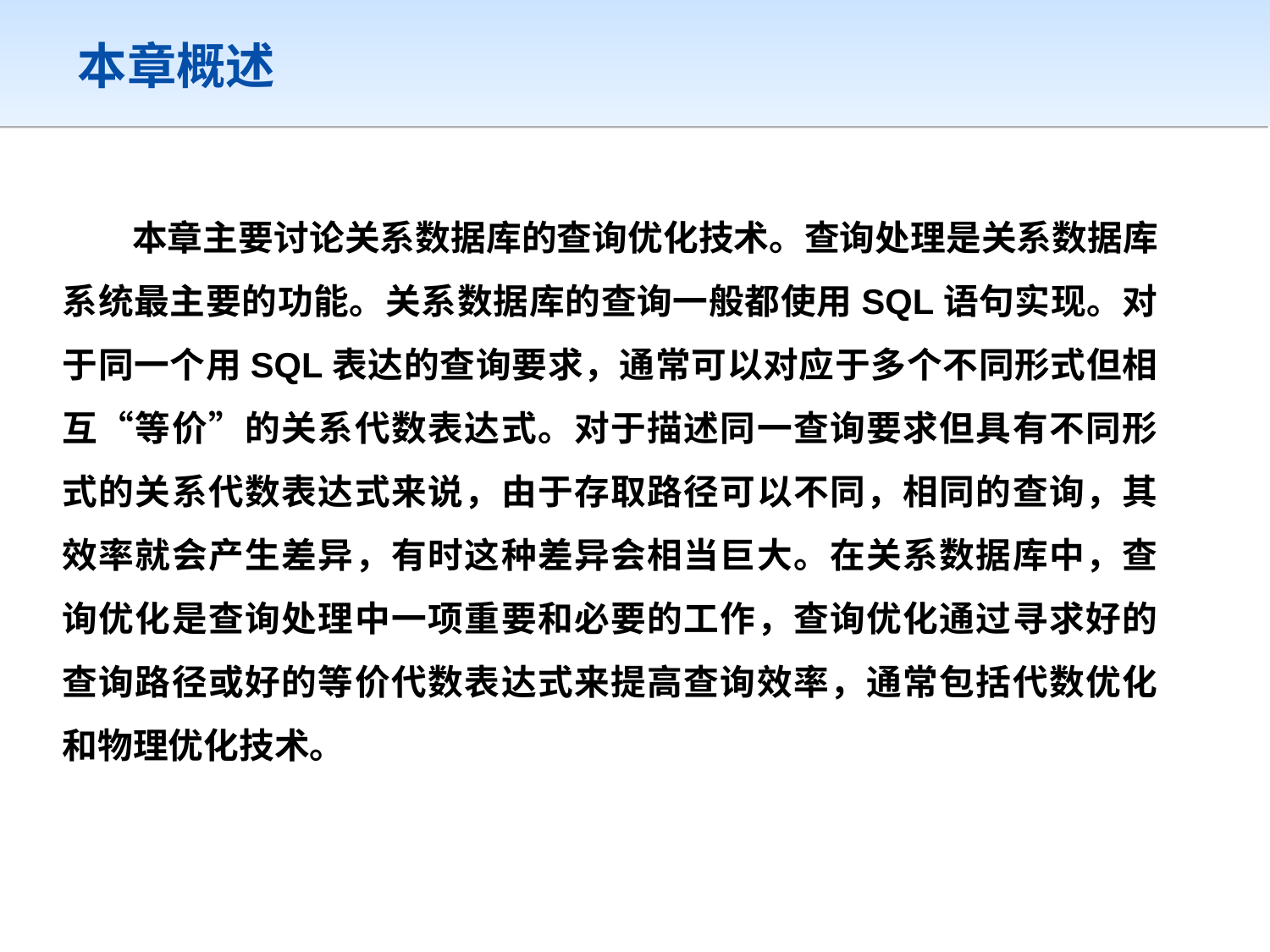

# 本章概述
本章主要讨论关系数据库的查询优化技术。查询处理是关系数据库系统最主要的功能。关系数据库的查询一般都使用SQL语句实现。对于同一个用SQL表达的查询要求，通常可以对应于多个不同形式但相互“等价”的关系代数表达式。对于描述同一查询要求但具有不同形式的关系代数表达式来说，由于存取路径可以不同，相同的查询，其效率就会产生差异，有时这种差异会相当巨大。在关系数据库中，查询优化是查询处理中一项重要和必要的工作，查询优化通过寻求好的查询路径或好的等价代数表达式来提高查询效率，通常包括代数优化和物理优化技术。